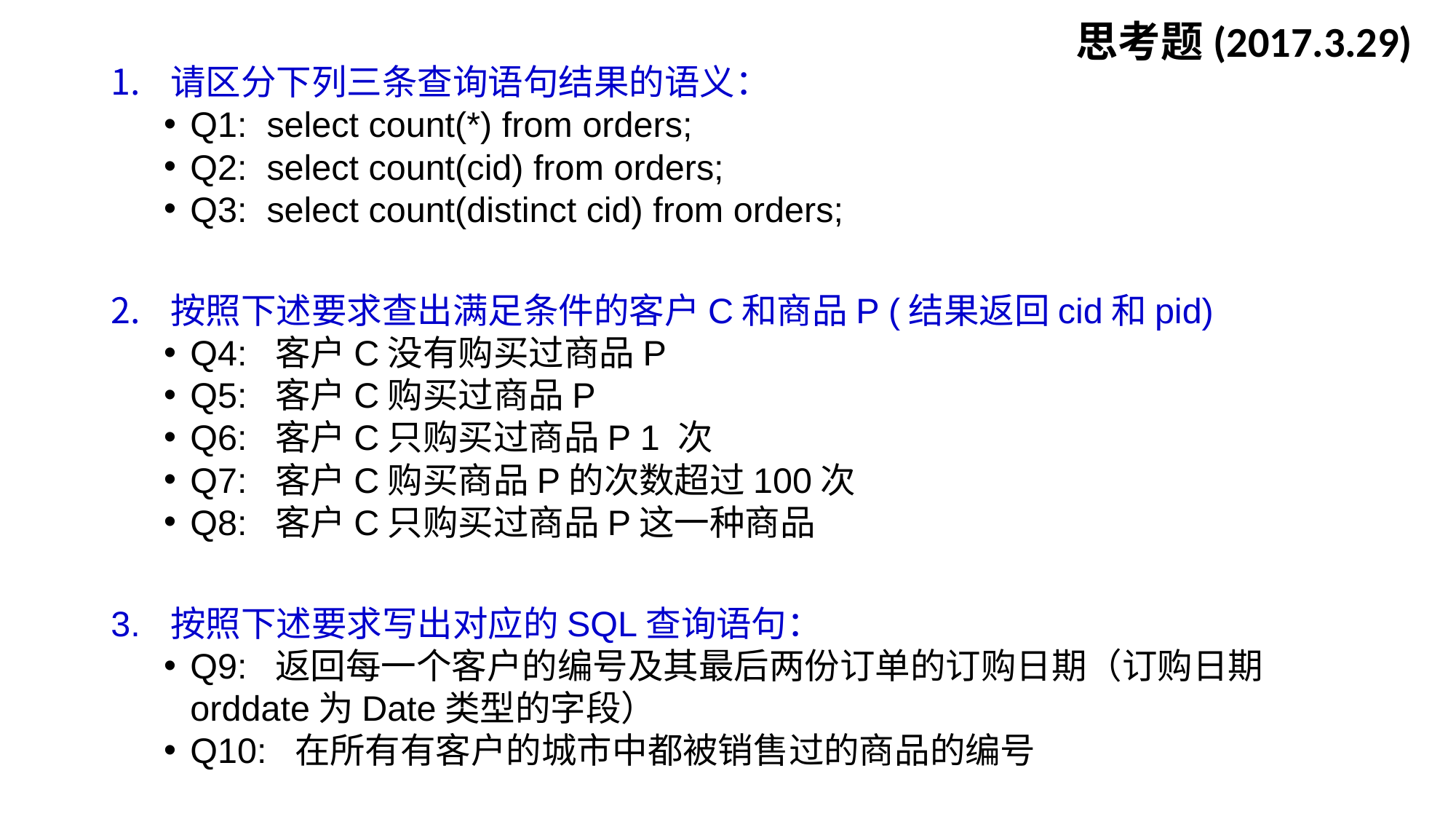

思考题(2017.3.29)
请区分下列三条查询语句结果的语义：
Q1:  select count(*) from orders;
Q2:  select count(cid) from orders;
Q3:  select count(distinct cid) from orders;

按照下述要求查出满足条件的客户C和商品P (结果返回cid和pid)
Q4:  客户C没有购买过商品P
Q5:  客户C购买过商品P
Q6:  客户C只购买过商品P 1 次
Q7:  客户C购买商品P的次数超过100次
Q8:  客户C只购买过商品P这一种商品

按照下述要求写出对应的SQL查询语句：
Q9:  返回每一个客户的编号及其最后两份订单的订购日期（订购日期orddate为Date类型的字段）
Q10:  在所有有客户的城市中都被销售过的商品的编号